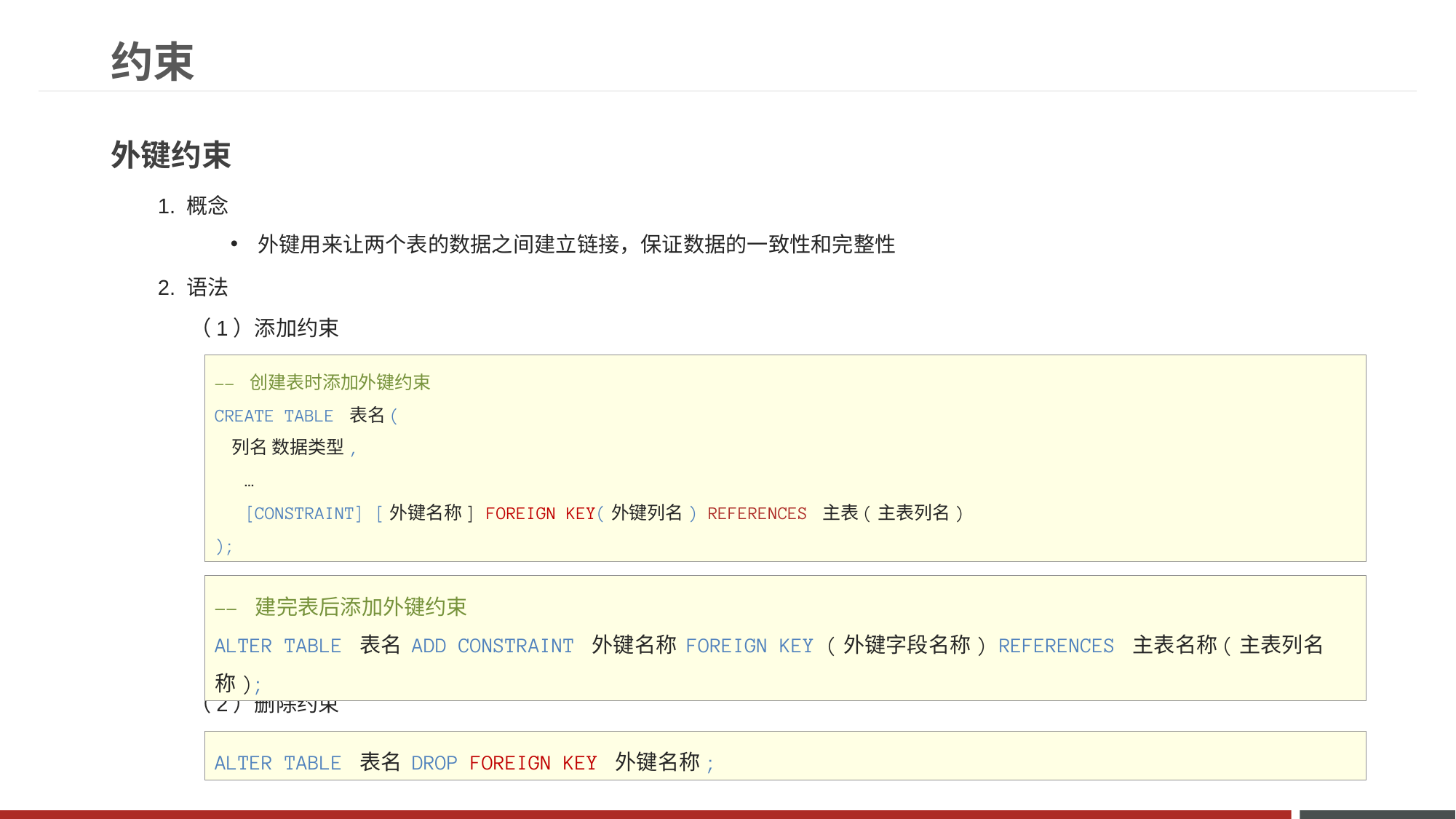

约束
外键约束
1. 概念
外键用来让两个表的数据之间建立链接，保证数据的一致性和完整性
2. 语法
（1）添加约束
-- 创建表时添加外键约束
CREATE TABLE 表名(
   列名 数据类型,
   …
   [CONSTRAINT] [外键名称] FOREIGN KEY(外键列名) REFERENCES 主表(主表列名)
);
-- 建完表后添加外键约束
ALTER TABLE 表名 ADD CONSTRAINT 外键名称 FOREIGN KEY (外键字段名称) REFERENCES 主表名称(主表列名称);
（2）删除约束
ALTER TABLE 表名 DROP FOREIGN KEY 外键名称;